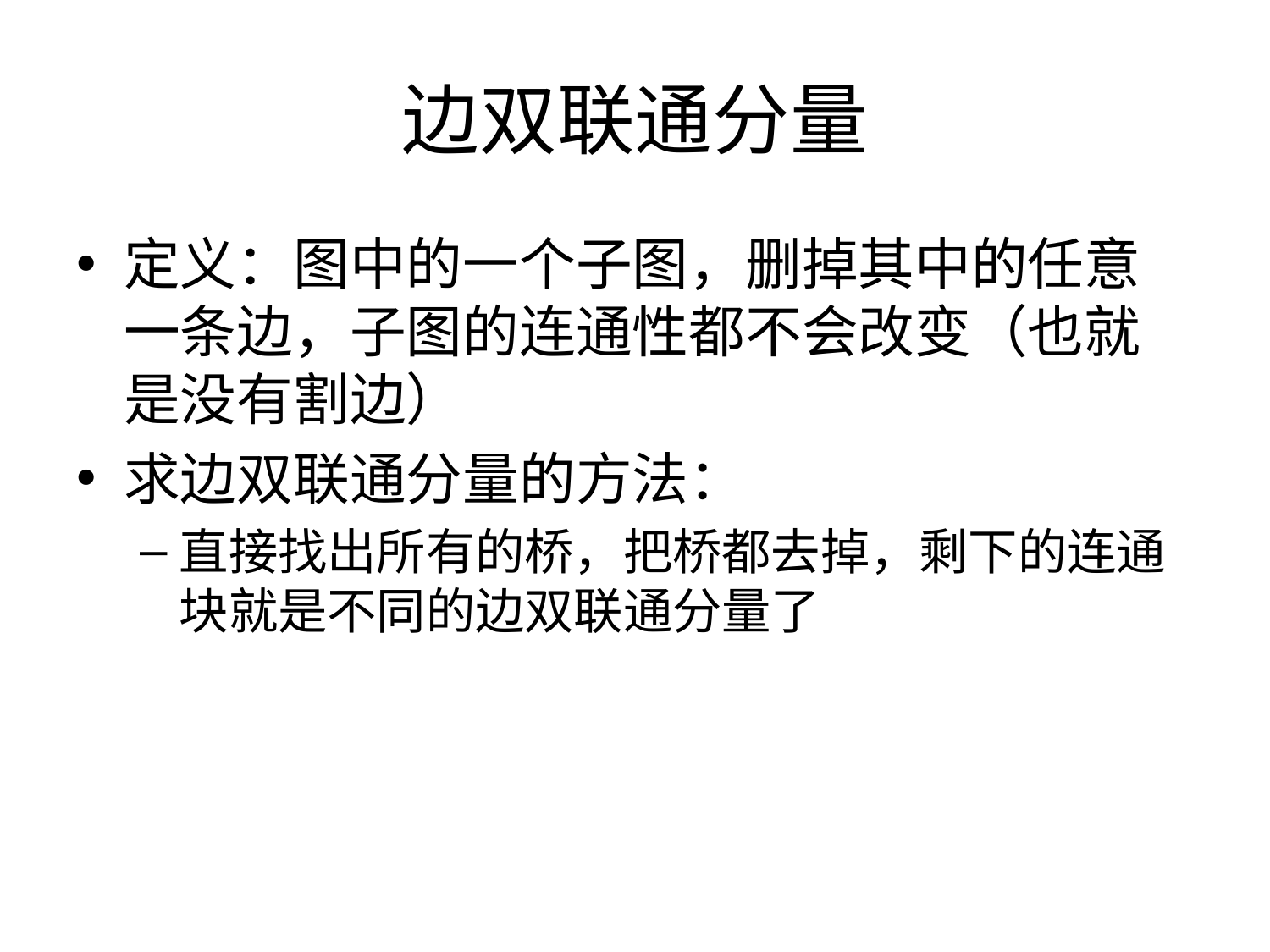

# 边双联通分量
定义：图中的一个子图，删掉其中的任意一条边，子图的连通性都不会改变（也就是没有割边）
求边双联通分量的方法：
直接找出所有的桥，把桥都去掉，剩下的连通块就是不同的边双联通分量了